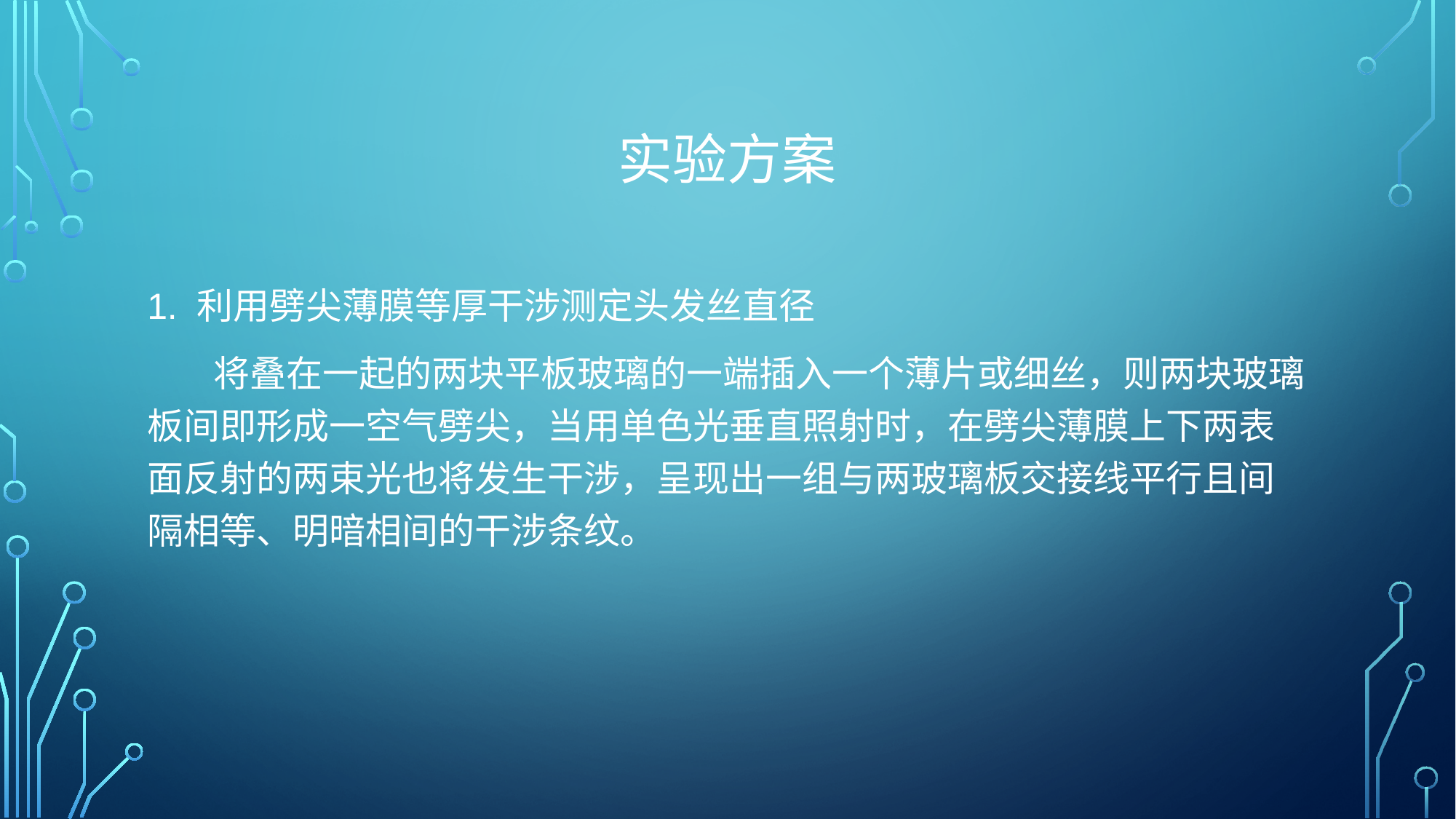

# 实验方案
1. 利用劈尖薄膜等厚干涉测定头发丝直径
       将叠在一起的两块平板玻璃的一端插入一个薄片或细丝，则两块玻璃板间即形成一空气劈尖，当用单色光垂直照射时，在劈尖薄膜上下两表面反射的两束光也将发生干涉，呈现出一组与两玻璃板交接线平行且间隔相等、明暗相间的干涉条纹。